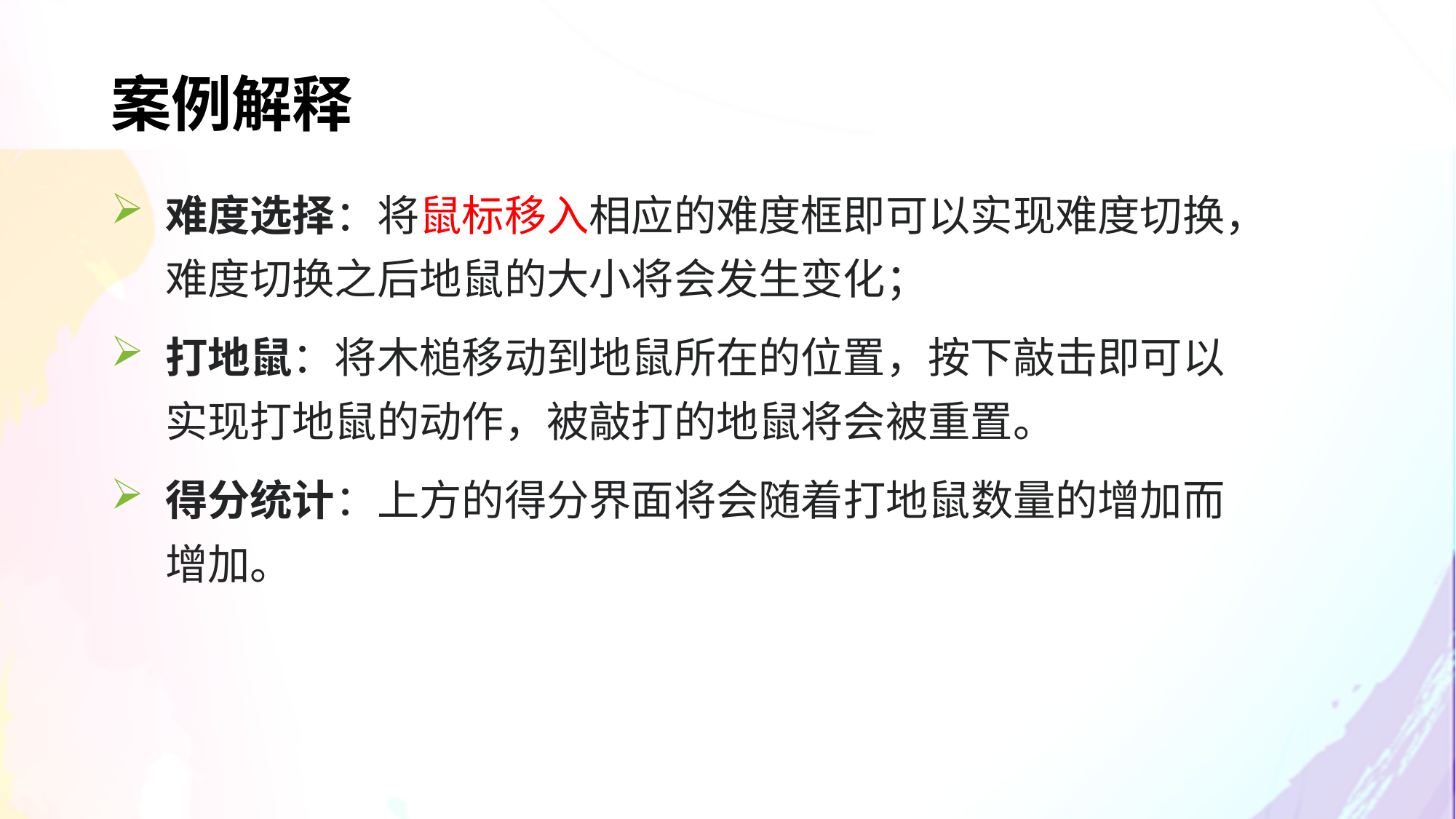

# 案例解释
难度选择：将鼠标移入相应的难度框即可以实现难度切换，难度切换之后地鼠的大小将会发生变化；
打地鼠：将木槌移动到地鼠所在的位置，按下敲击即可以实现打地鼠的动作，被敲打的地鼠将会被重置。
得分统计：上方的得分界面将会随着打地鼠数量的增加而增加。